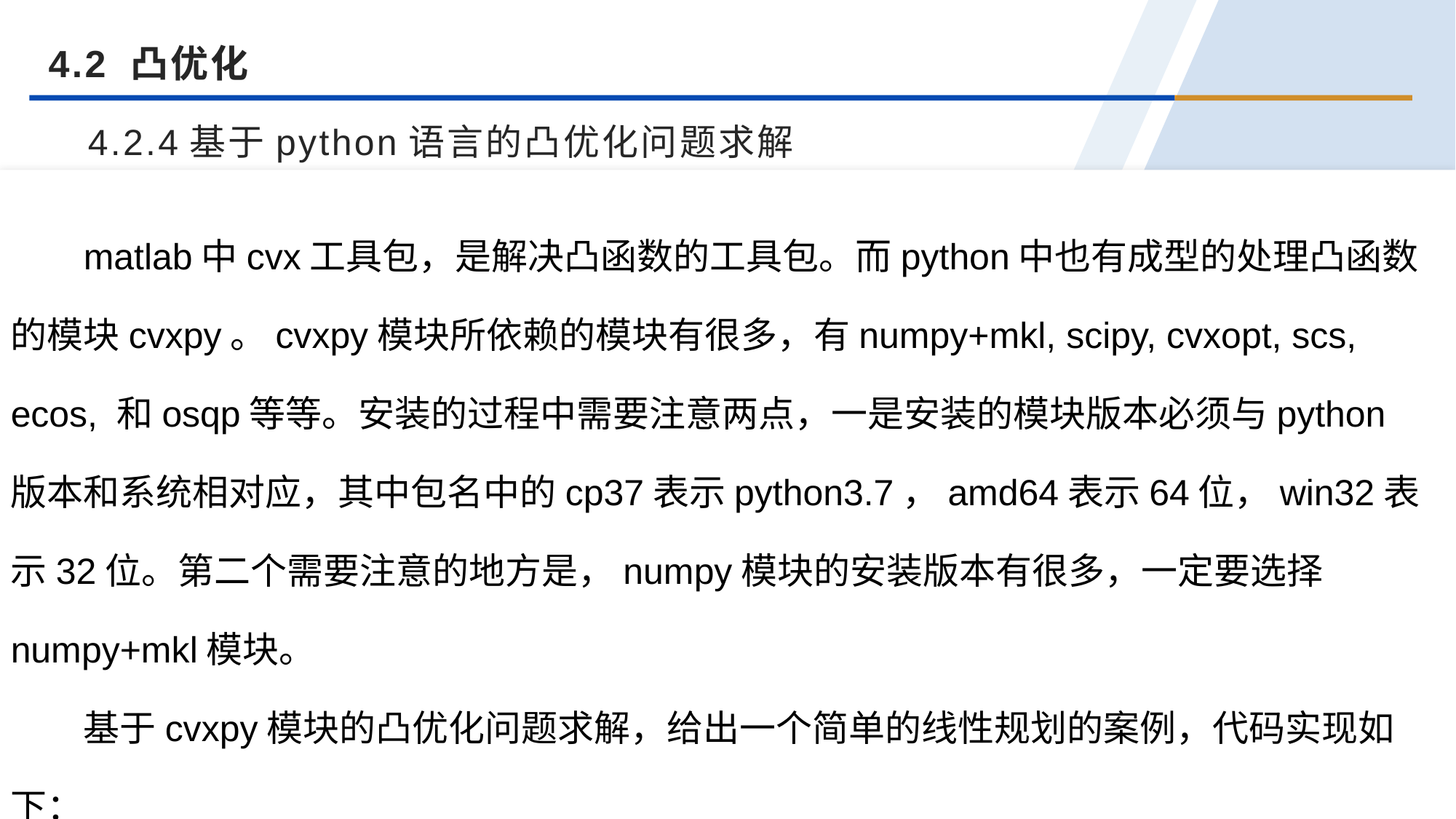

4.2 凸优化
4.2.4基于python语言的凸优化问题求解

matlab中cvx工具包，是解决凸函数的工具包。而python中也有成型的处理凸函数的模块cvxpy。cvxpy模块所依赖的模块有很多，有numpy+mkl, scipy, cvxopt, scs, ecos, 和osqp等等。安装的过程中需要注意两点，一是安装的模块版本必须与python版本和系统相对应，其中包名中的cp37表示python3.7，amd64表示64位，win32表示32位。第二个需要注意的地方是，numpy模块的安装版本有很多，一定要选择numpy+mkl模块。
基于cvxpy模块的凸优化问题求解，给出一个简单的线性规划的案例，代码实现如下：